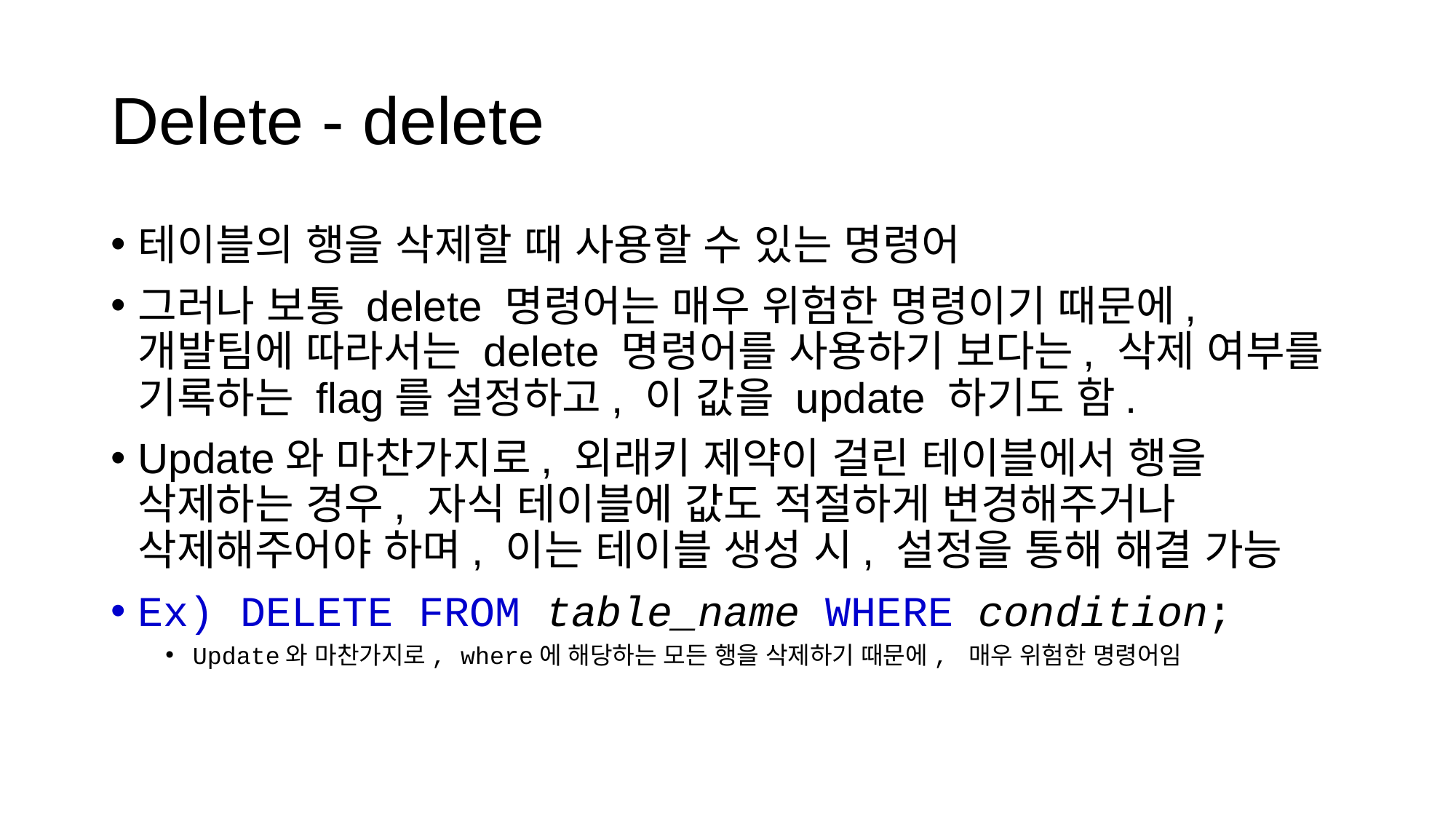

# Delete - delete
테이블의 행을 삭제할 때 사용할 수 있는 명령어
그러나 보통 delete 명령어는 매우 위험한 명령이기 때문에, 개발팀에 따라서는 delete 명령어를 사용하기 보다는, 삭제 여부를 기록하는 flag를 설정하고, 이 값을 update 하기도 함.
Update와 마찬가지로, 외래키 제약이 걸린 테이블에서 행을 삭제하는 경우, 자식 테이블에 값도 적절하게 변경해주거나 삭제해주어야 하며, 이는 테이블 생성 시, 설정을 통해 해결 가능
Ex) DELETE FROM table_name WHERE condition;
Update와 마찬가지로, where에 해당하는 모든 행을 삭제하기 때문에, 매우 위험한 명령어임